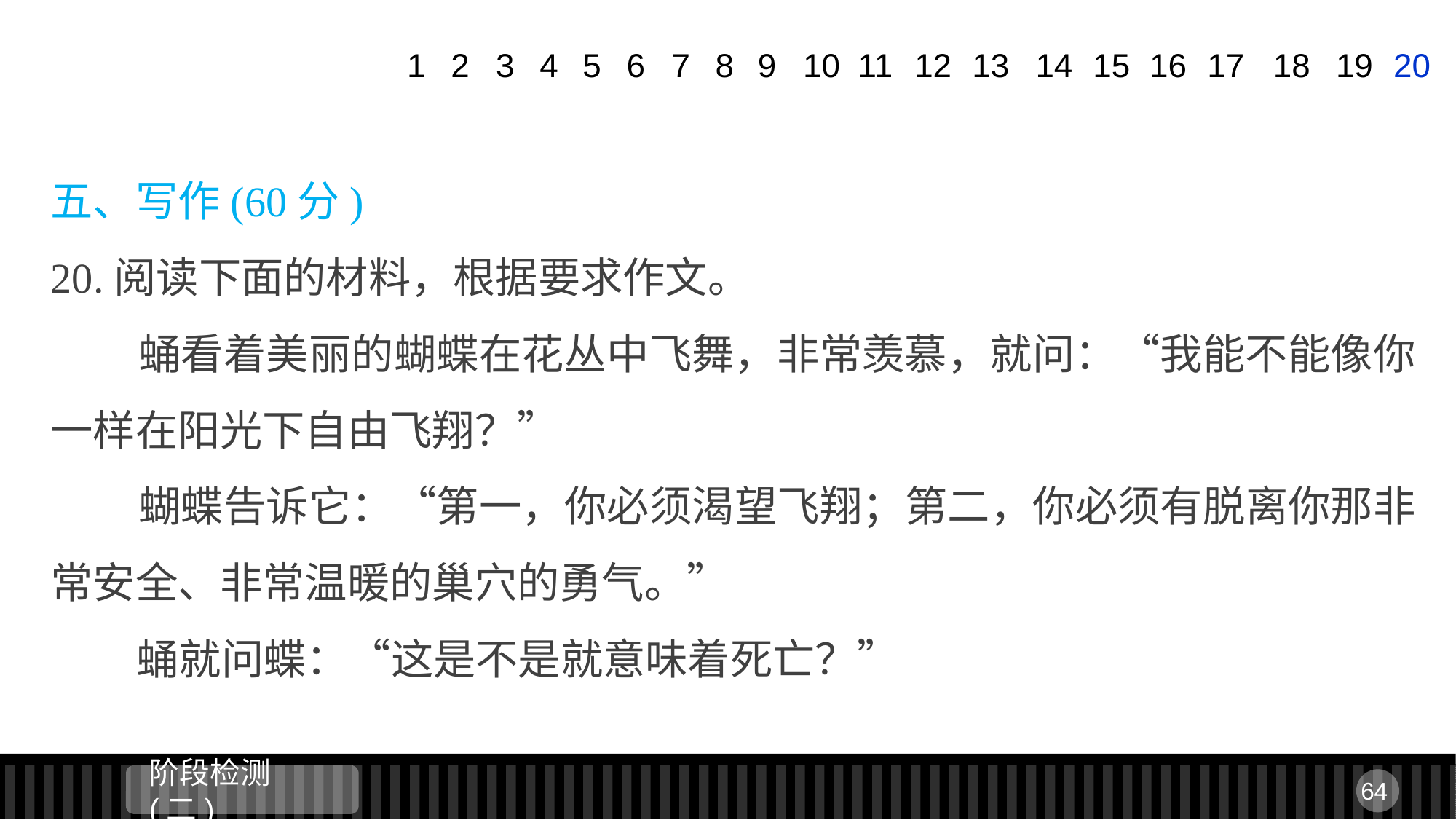

1
2
3
4
5
6
7
8
9
11
12
13
14
15
16
17
18
19
20
10
五、写作(60分)
20.阅读下面的材料，根据要求作文。
        蛹看着美丽的蝴蝶在花丛中飞舞，非常羡慕，就问：“我能不能像你一样在阳光下自由飞翔？”
        蝴蝶告诉它：“第一，你必须渴望飞翔；第二，你必须有脱离你那非常安全、非常温暖的巢穴的勇气。”
        蛹就问蝶：“这是不是就意味着死亡？”